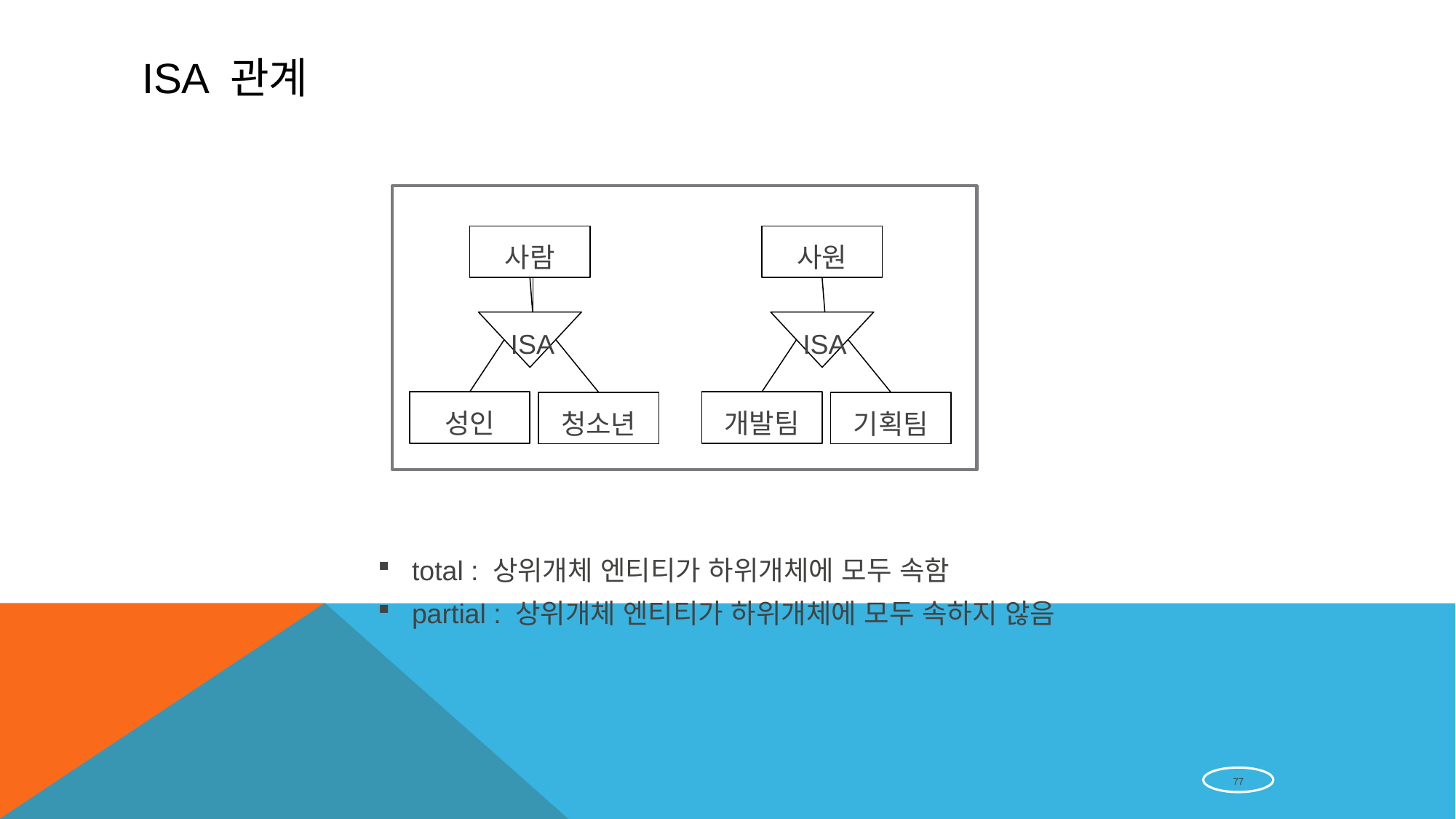

# ISA 관계

사람
사원

ISA

ISA
성인
개발팀
청소년
기획팀
total : 상위개체 엔티티가 하위개체에 모두 속함
partial : 상위개체 엔티티가 하위개체에 모두 속하지 않음
77